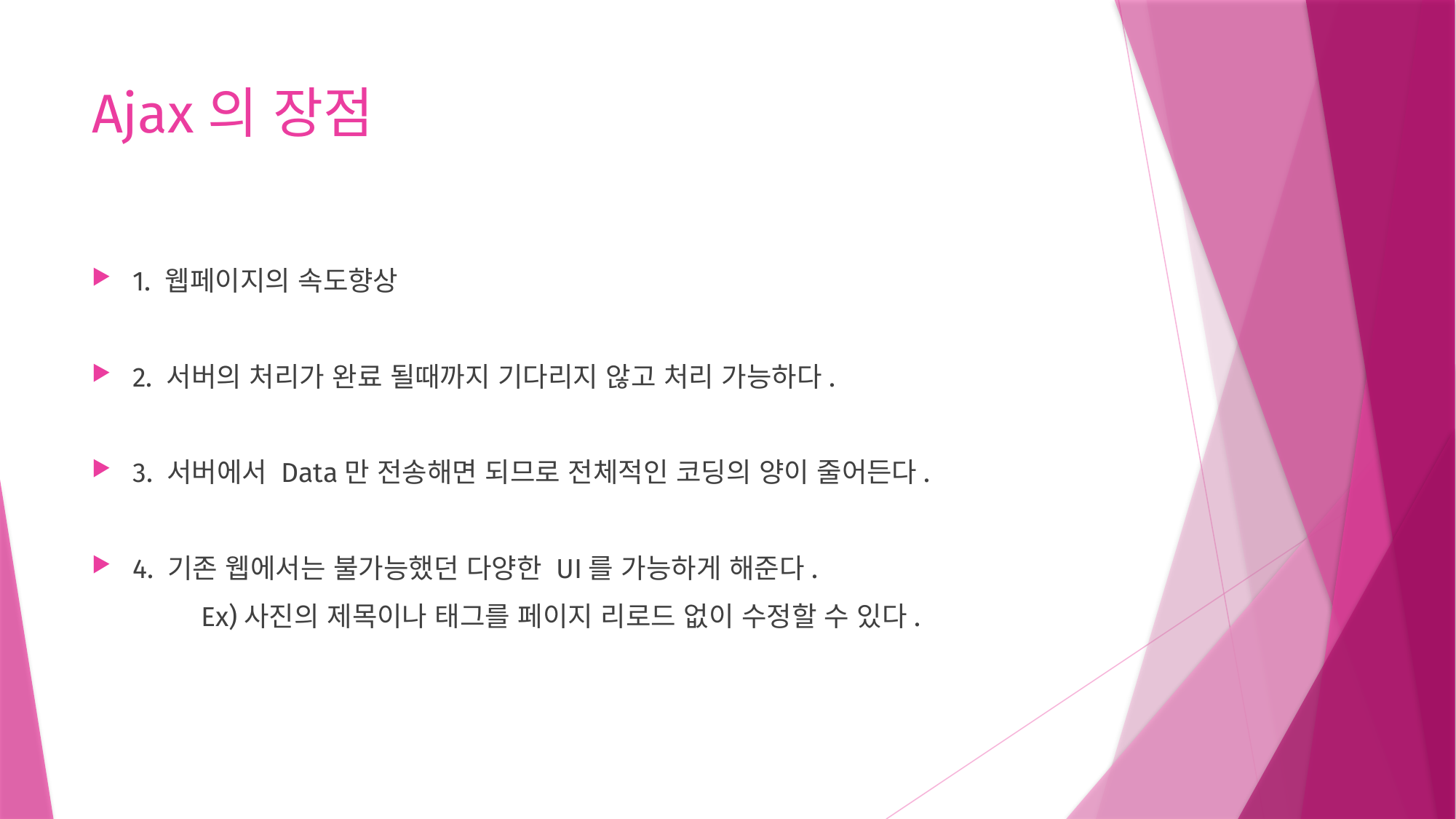

# Ajax의 장점
1. 웹페이지의 속도향상

2. 서버의 처리가 완료 될때까지 기다리지 않고 처리 가능하다.

3. 서버에서 Data만 전송해면 되므로 전체적인 코딩의 양이 줄어든다.

4. 기존 웹에서는 불가능했던 다양한 UI를 가능하게 해준다.
	Ex)사진의 제목이나 태그를 페이지 리로드 없이 수정할 수 있다.